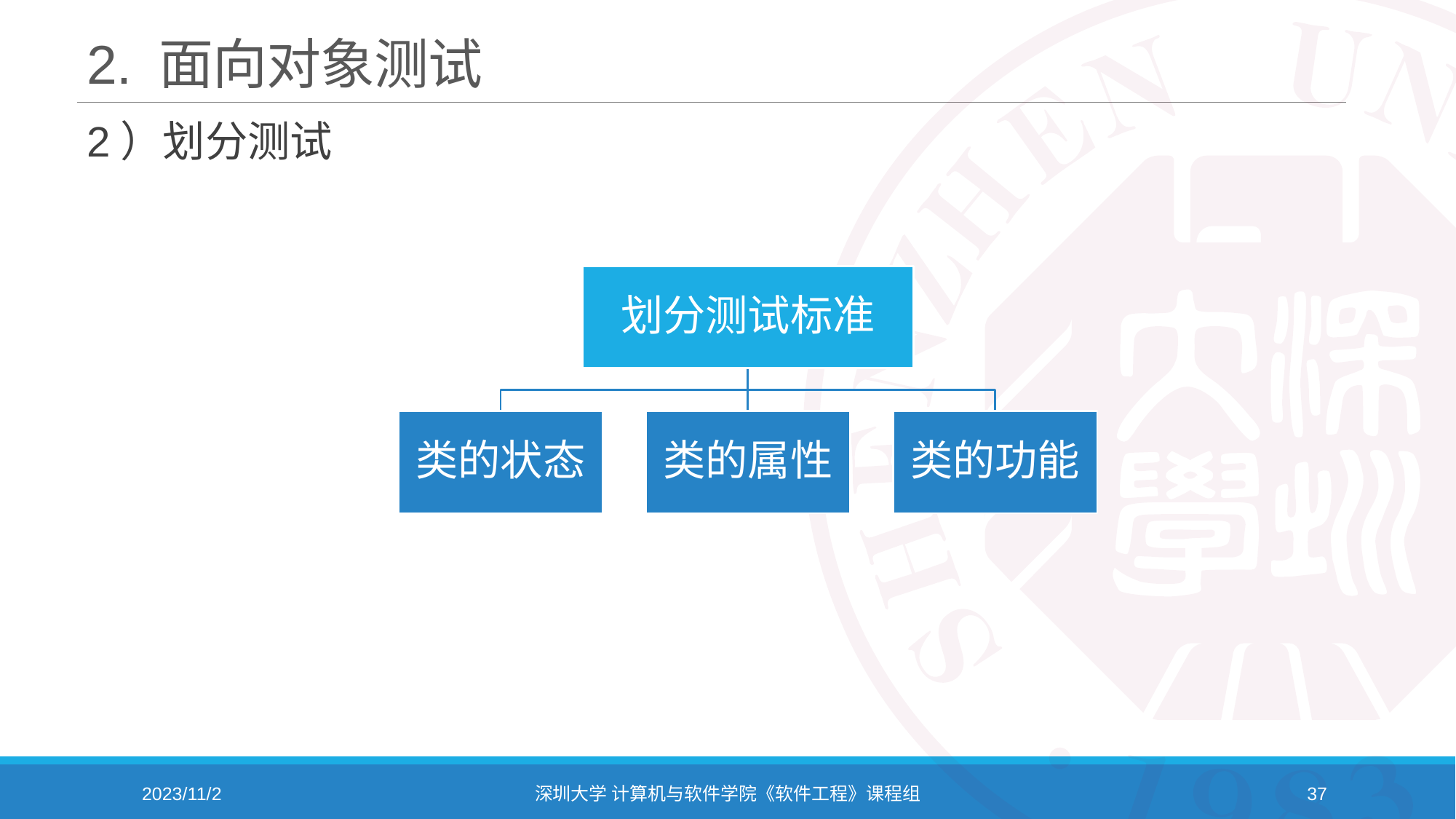

# 2. 面向对象测试
2）划分测试

划分测试标准
类的状态
类的属性
类的功能
2023/11/2
深圳大学 计算机与软件学院《软件工程》课程组
37